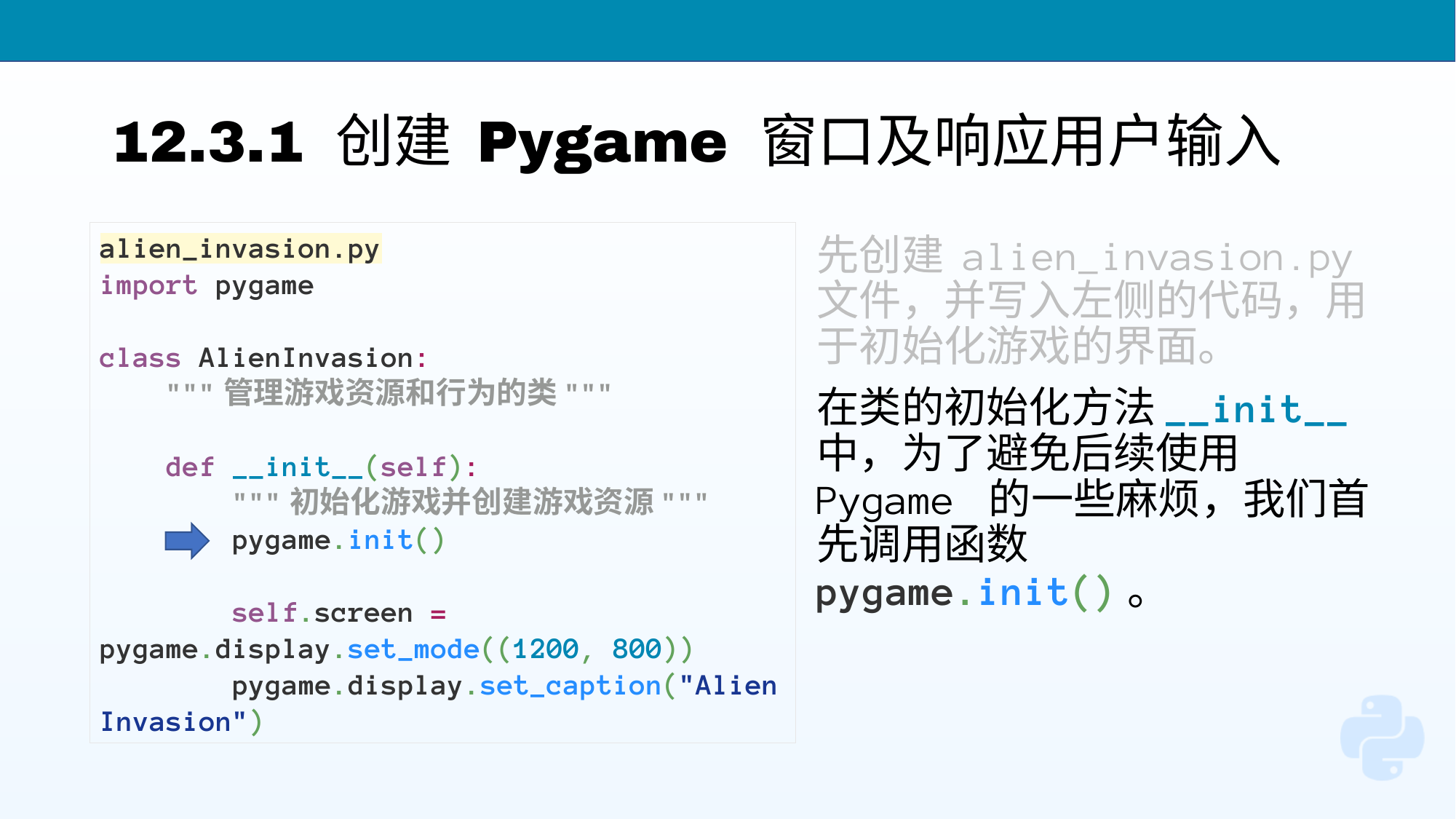

# 12.3.1 创建 Pygame 窗口及响应用户输入
alien_invasion.py
import pygame

class AlienInvasion:
    """管理游戏资源和行为的类"""
    def __init__(self):
        """初始化游戏并创建游戏资源"""
        pygame.init()
        self.screen = pygame.display.set_mode((1200, 800))
        pygame.display.set_caption("Alien Invasion")
先创建 alien_invasion.py 文件，并写入左侧的代码，用于初始化游戏的界面。
在类的初始化方法__init__中，为了避免后续使用 Pygame 的一些麻烦，我们首先调用函数 pygame.init()。